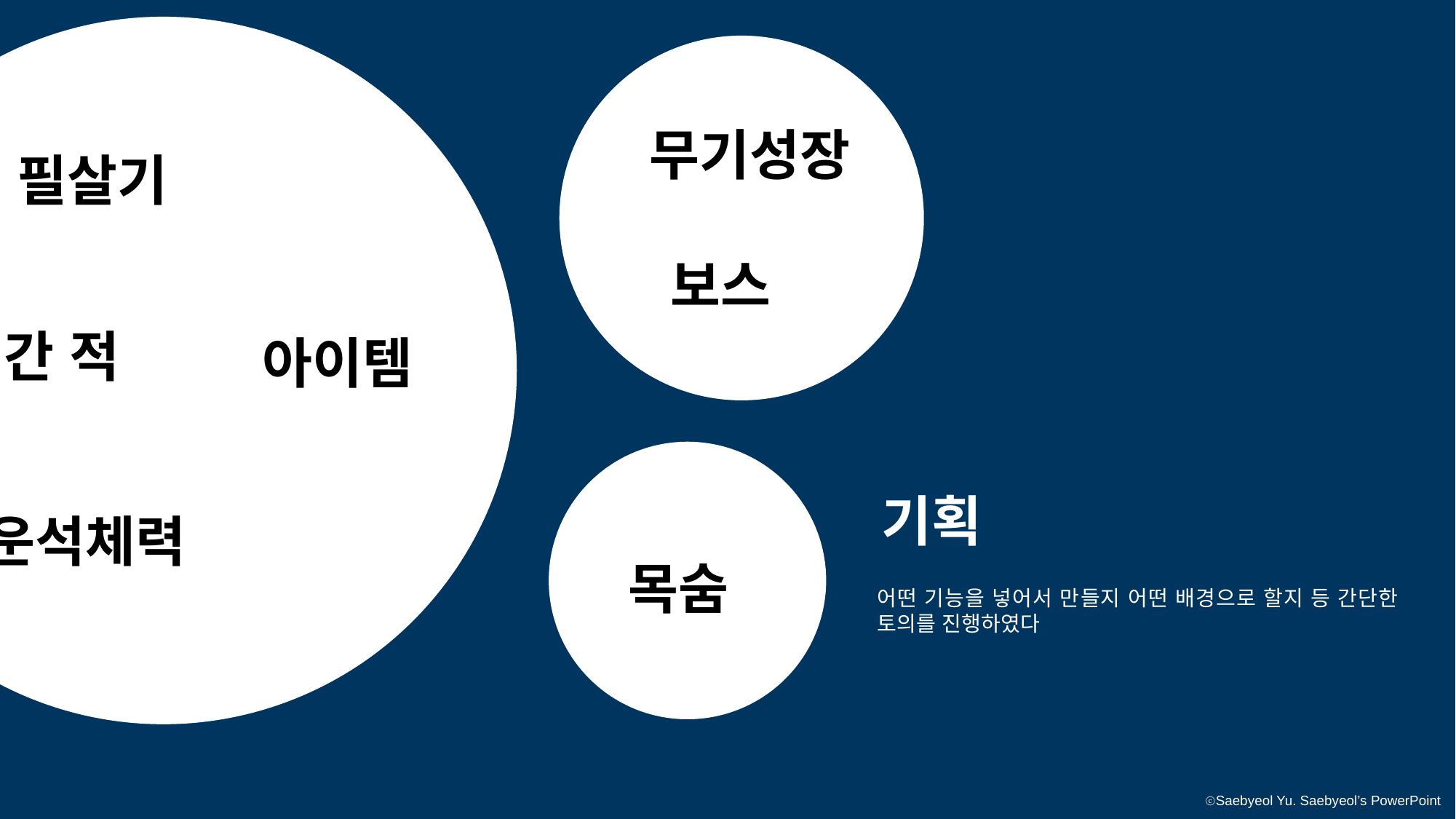

무기성장
필살기
보스
인간 적
아이템

기획
운석체력
목숨
어떤 기능을 넣어서 만들지 어떤 배경으로 할지 등 간단한 토의를 진행하였다
ⓒSaebyeol Yu. Saebyeol’s PowerPoint